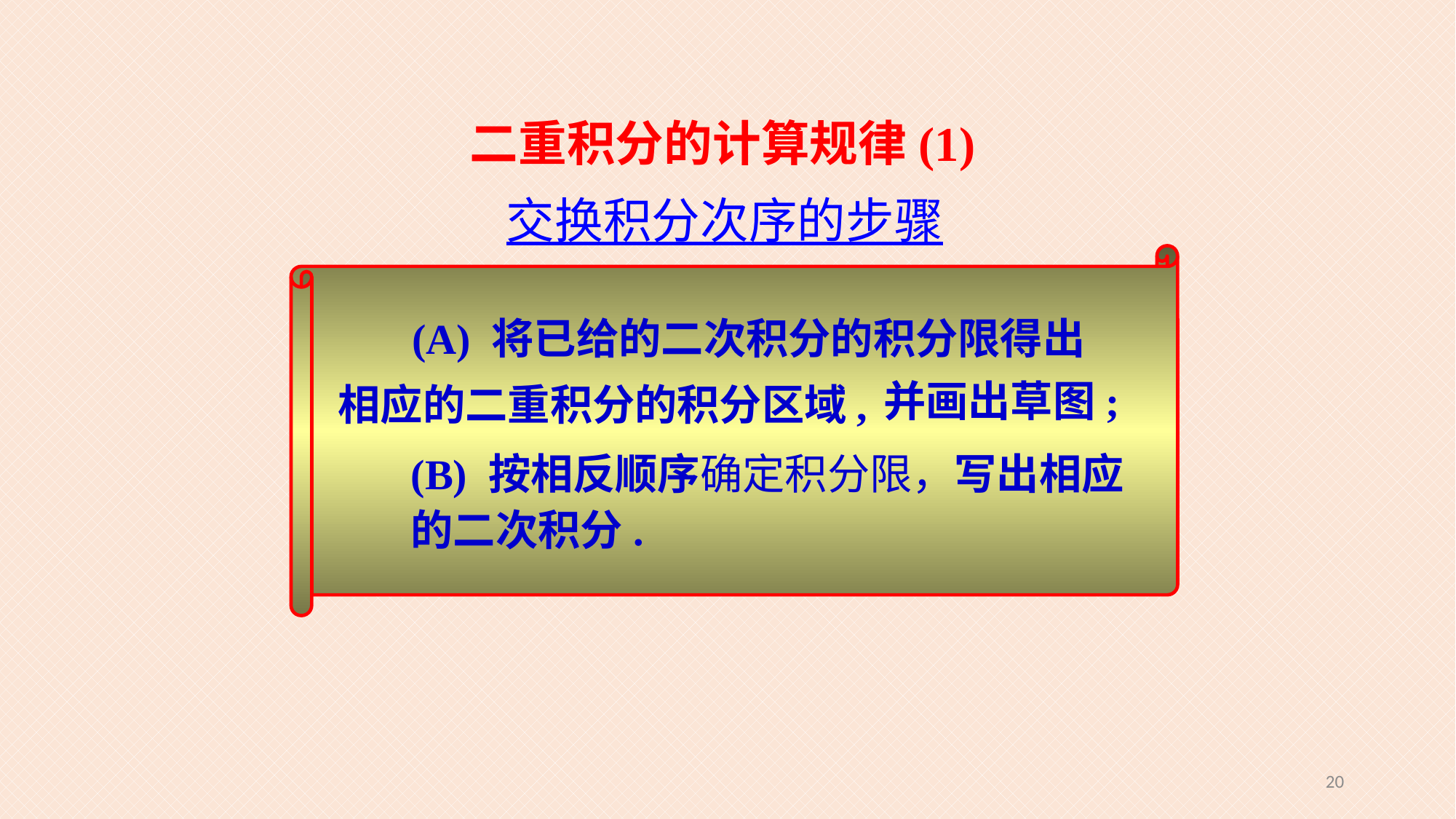

二重积分的计算规律(1)
交换积分次序的步骤

       (A) 将已给的二次积分的积分限得出相应的二重积分的积分区域,
并画出草图;
(B) 按相反顺序确定积分限，写出相应的二次积分.
20